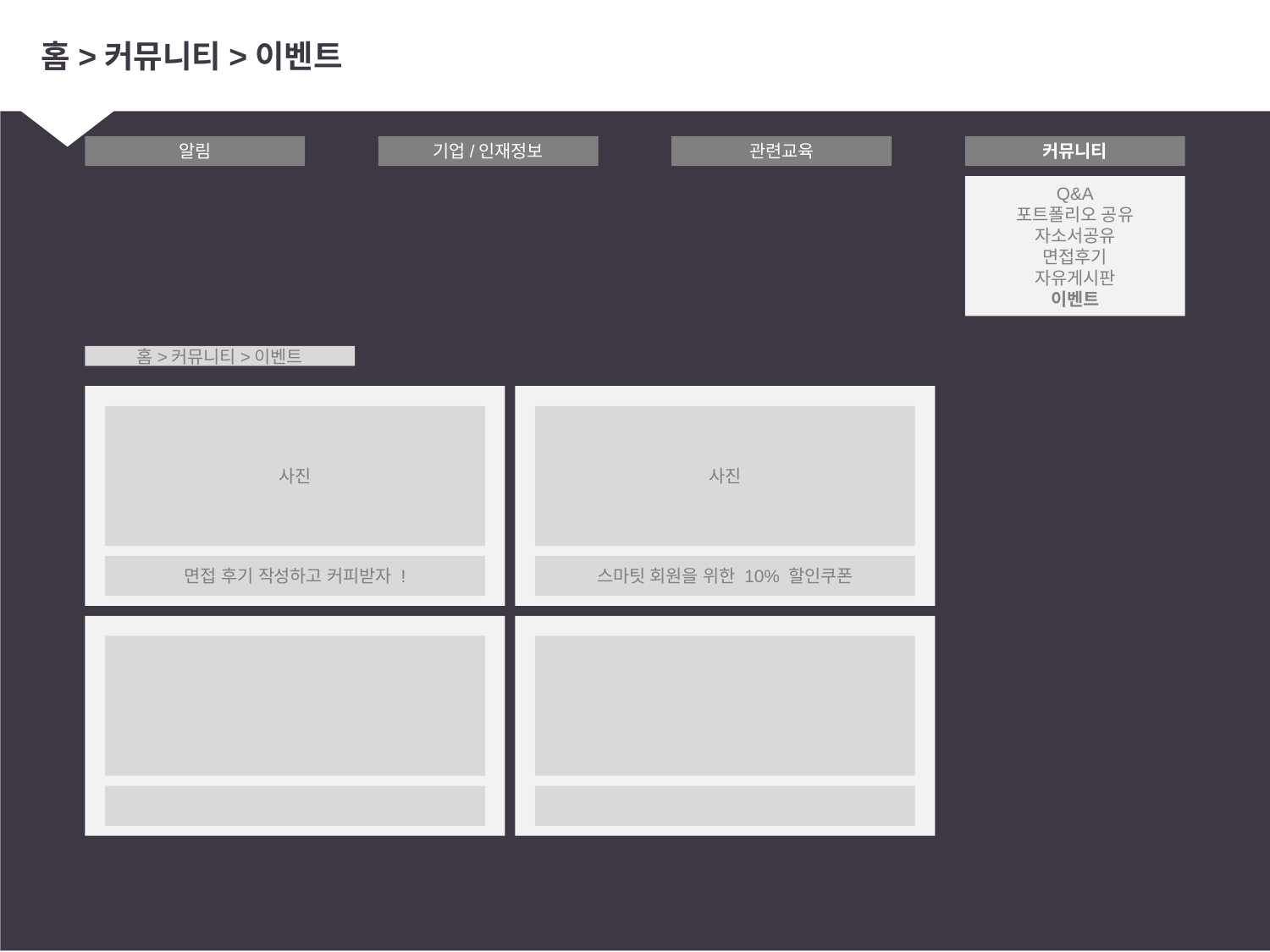

# 홈>커뮤니티>이벤트
알림
기업/인재정보
관련교육
커뮤니티
Q&A
포트폴리오 공유
자소서공유
면접후기
자유게시판
이벤트
홈>커뮤니티>이벤트

사진
사진
면접 후기 작성하고 커피받자 !
스마팃 회원을 위한 10% 할인쿠폰